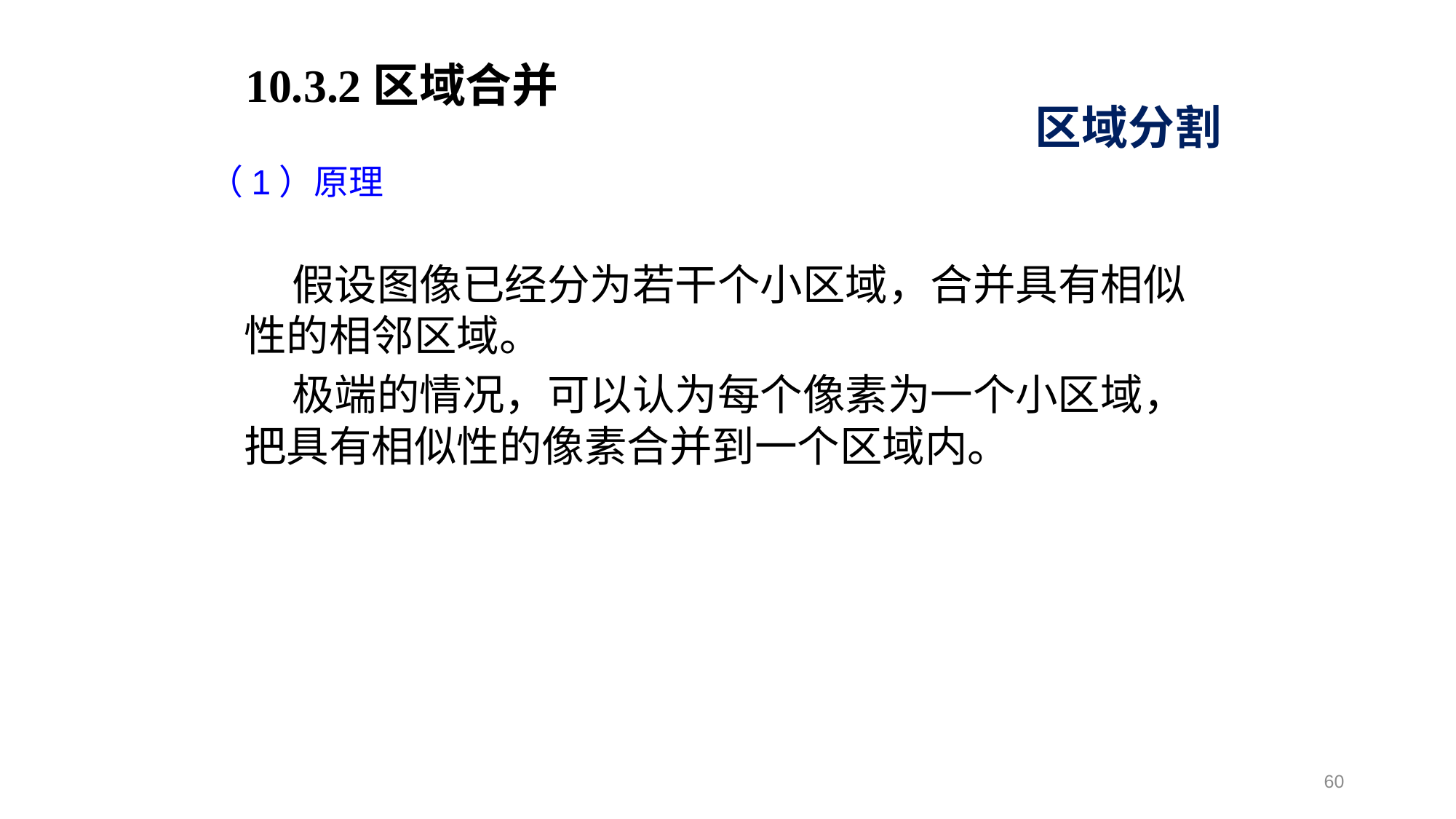

10.3.2区域合并
区域分割
（1）原理
    假设图像已经分为若干个小区域，合并具有相似性的相邻区域。
    极端的情况，可以认为每个像素为一个小区域，把具有相似性的像素合并到一个区域内。
60